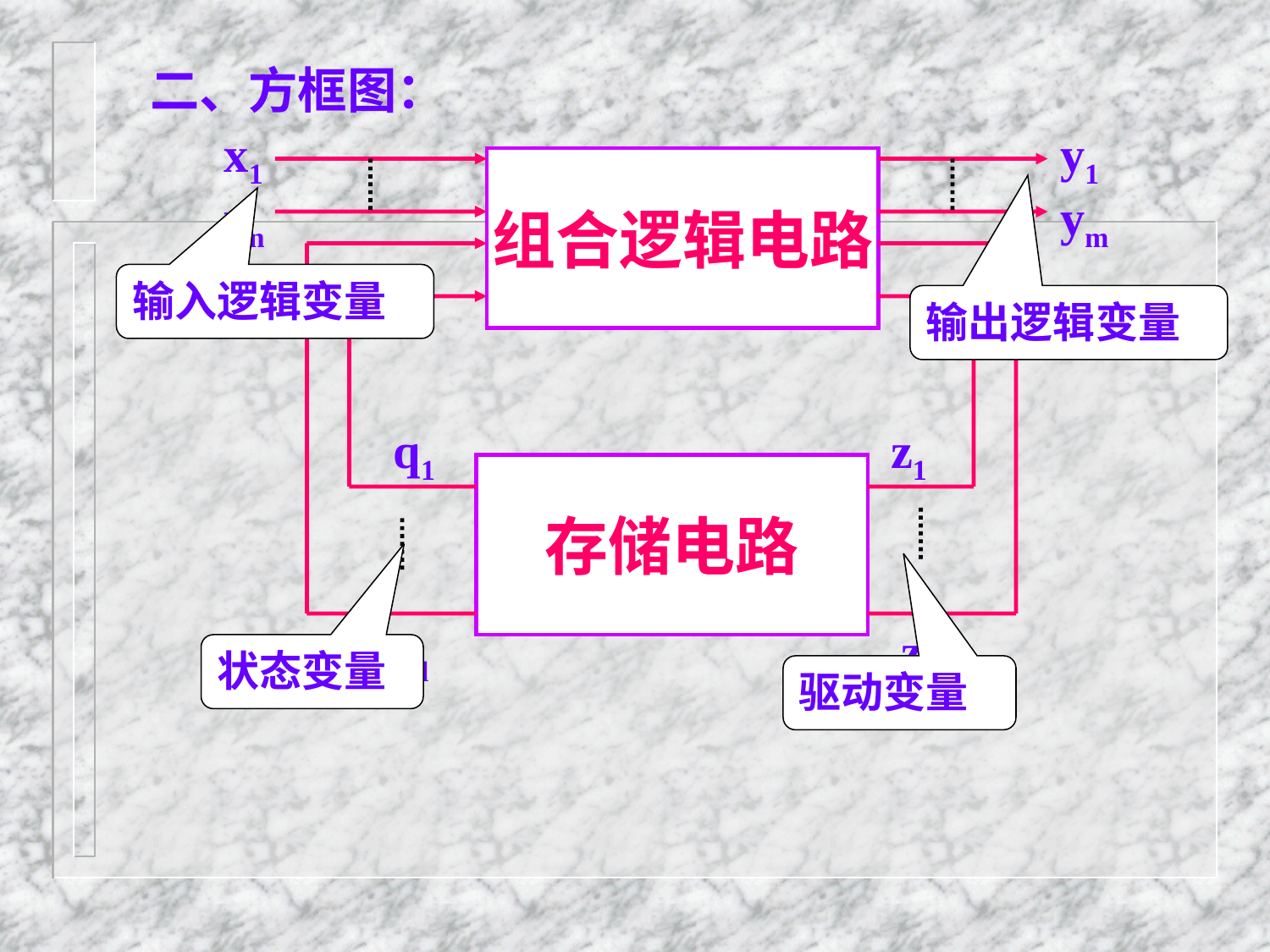

二、方框图：
x1
y1
组合逻辑电路

xn
ym

输入逻辑变量
输出逻辑变量

q1
z1
存储电路

ql

zk
状态变量
驱动变量